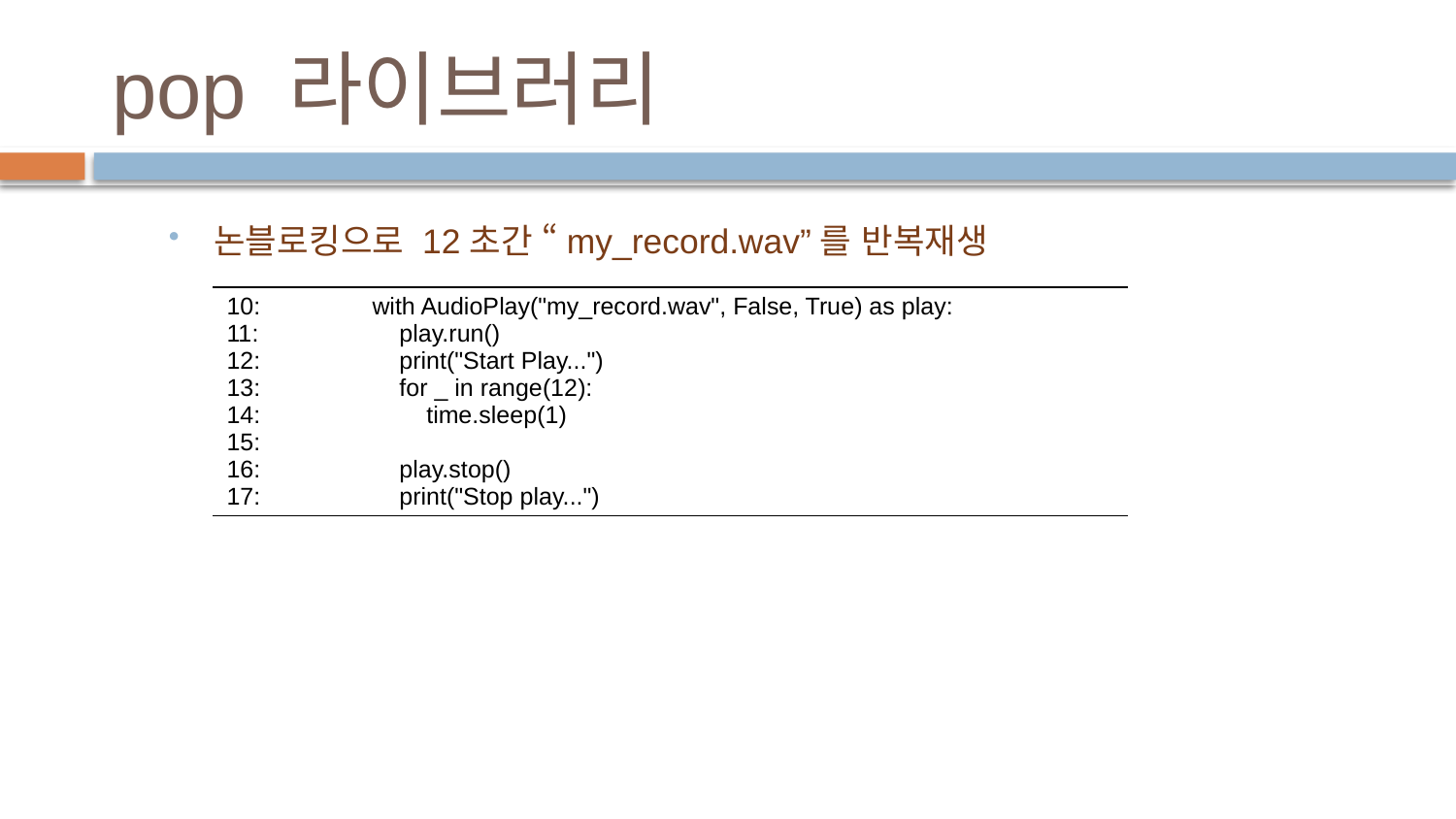

# pop 라이브러리
논블로킹으로 12초간 “my_record.wav”를 반복재생
| 10: with AudioPlay("my\_record.wav", False, True) as play: 11: play.run() 12: print("Start Play...") 13: for \_ in range(12): 14: time.sleep(1) 15: 16: play.stop() 17: print("Stop play...") |
| --- |